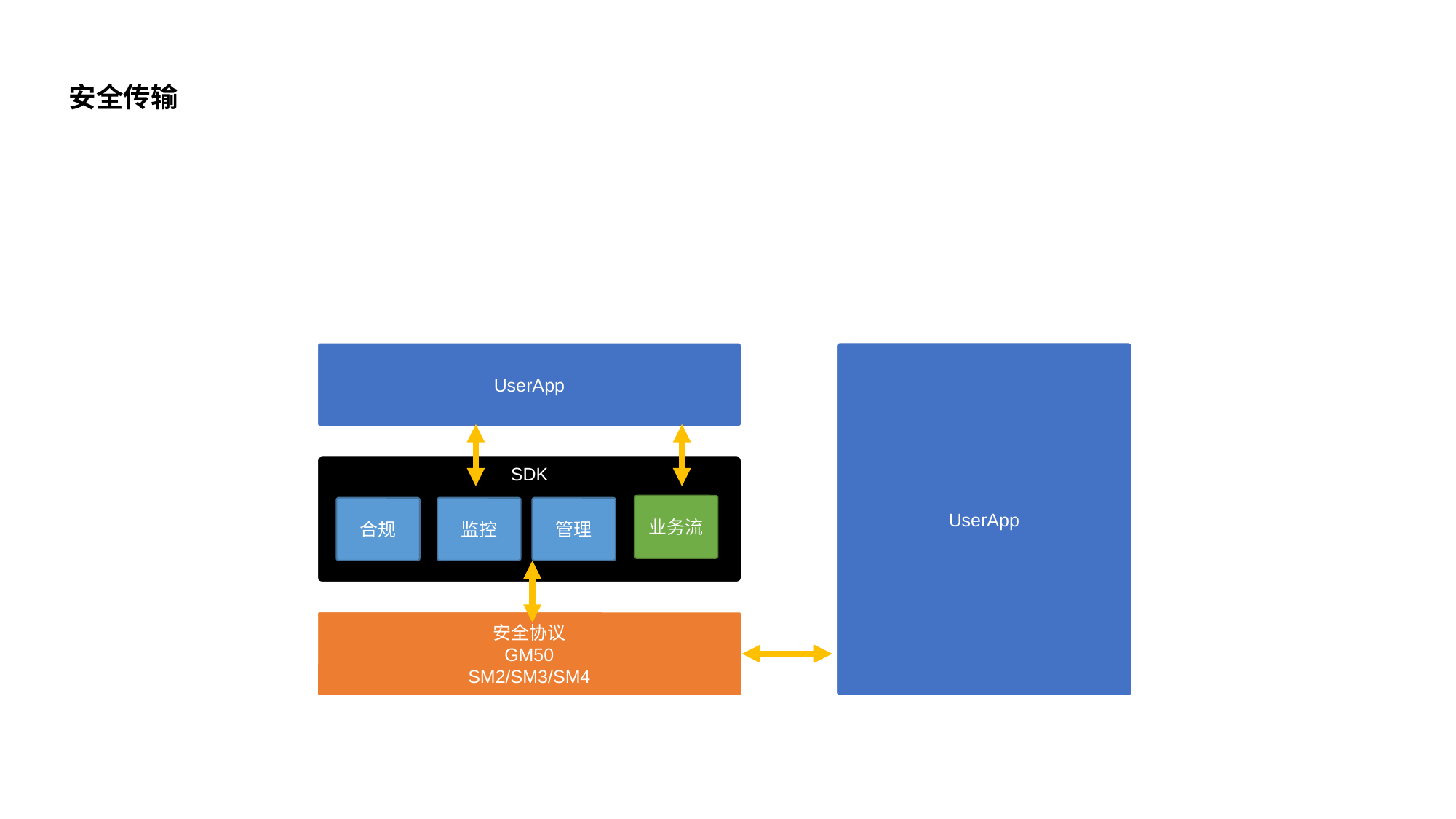

安全传输
UserApp
UserApp
SDK
业务流
监控
管理
合规
安全协议
GM50
SM2/SM3/SM4